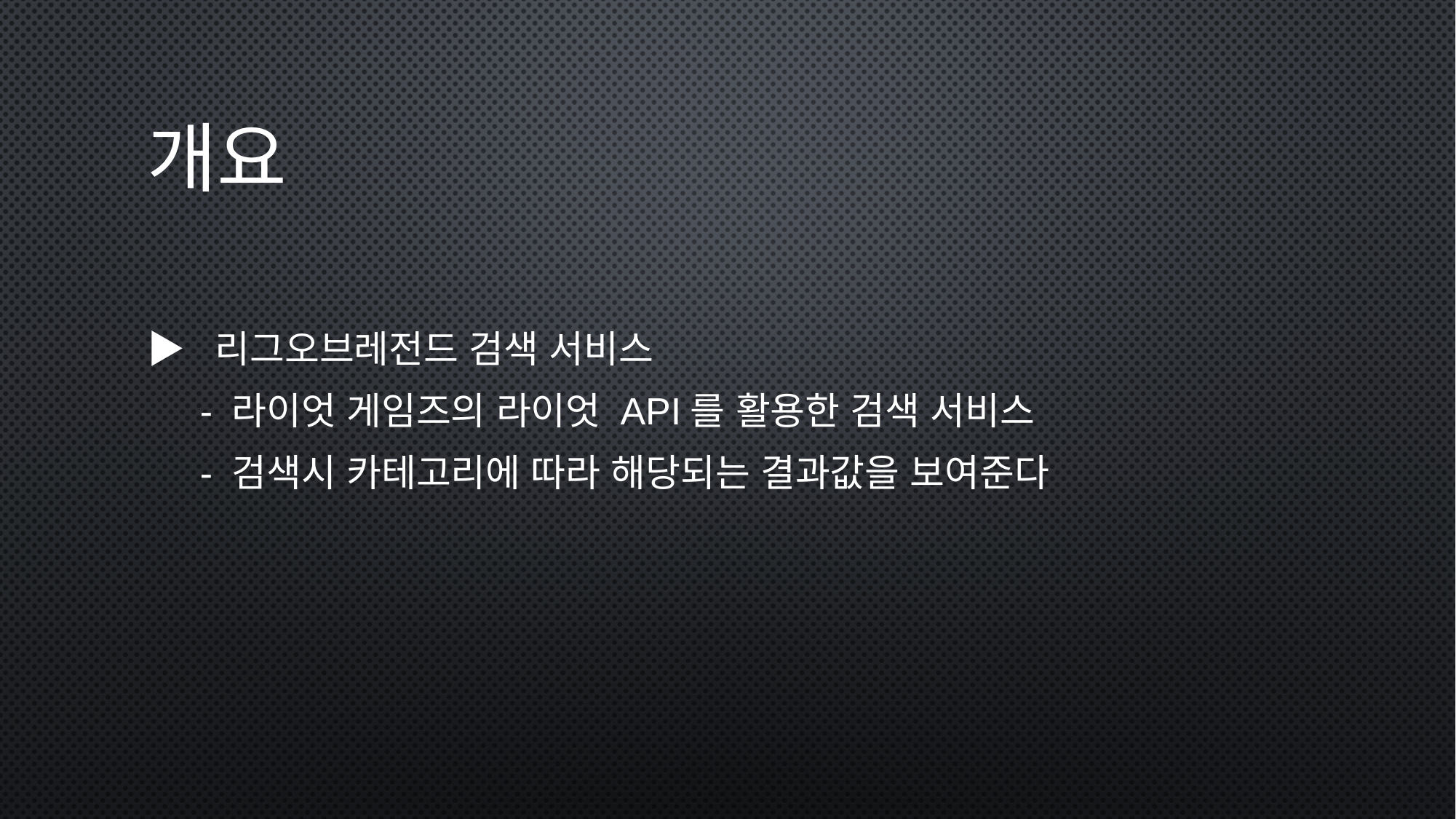

# 개요

▶  리그오브레전드 검색 서비스
     - 라이엇 게임즈의 라이엇 API를 활용한 검색 서비스
     - 검색시 카테고리에 따라 해당되는 결과값을 보여준다